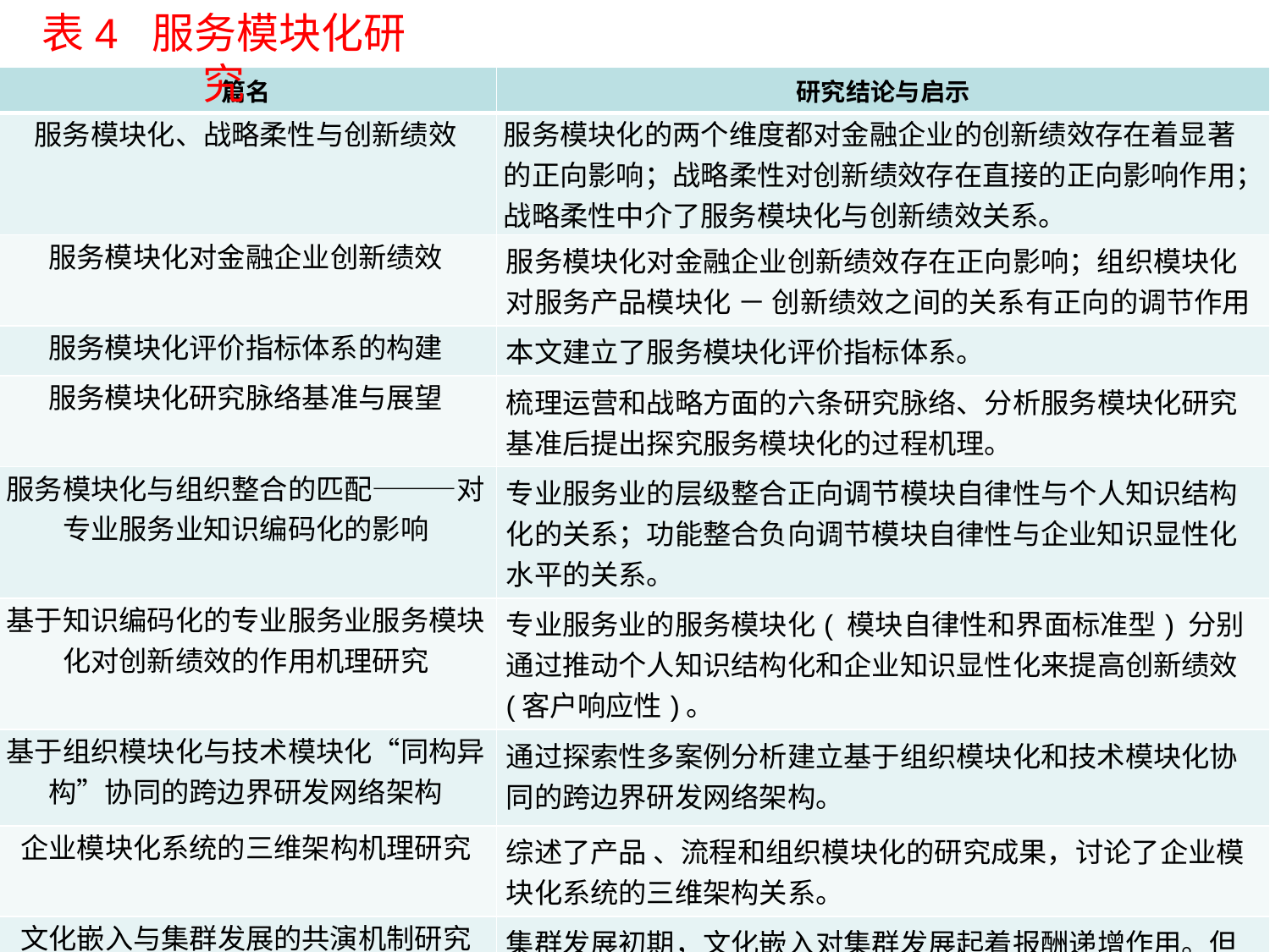

表4  服务模块化研究
| 篇名 | 研究结论与启示 |
| --- | --- |
| 服务模块化、战略柔性与创新绩效 | 服务模块化的两个维度都对金融企业的创新绩效存在着显著的正向影响；战略柔性对创新绩效存在直接的正向影响作用；战略柔性中介了服务模块化与创新绩效关系。 |
| 服务模块化对金融企业创新绩效 | 服务模块化对金融企业创新绩效存在正向影响；组织模块化对服务产品模块化 － 创新绩效之间的关系有正向的调节作用 |
| 服务模块化评价指标体系的构建 | 本文建立了服务模块化评价指标体系。 |
| 服务模块化研究脉络基准与展望 | 梳理运营和战略方面的六条研究脉络、分析服务模块化研究基准后提出探究服务模块化的过程机理。 |
| 服务模块化与组织整合的匹配———对专业服务业知识编码化的影响 | 专业服务业的层级整合正向调节模块自律性与个人知识结构化的关系；功能整合负向调节模块自律性与企业知识显性化水平的关系。 |
| 基于知识编码化的专业服务业服务模块化对创新绩效的作用机理研究 | 专业服务业的服务模块化( 模块自律性和界面标准型) 分别通过推动个人知识结构化和企业知识显性化来提高创新绩效(客户响应性)。 |
| 基于组织模块化与技术模块化“同构异构”协同的跨边界研发网络架构 | 通过探索性多案例分析建立基于组织模块化和技术模块化协同的跨边界研发网络架构。 |
| 企业模块化系统的三维架构机理研究 | 综述了产品 、流程和组织模块化的研究成果，讨论了企业模块化系统的三维架构关系。 |
| 文化嵌入与集群发展的共演机制研究 | 集群发展初期，文化嵌入对集群发展起着报酬递增作用。但文化自身特征使文化嵌入的发展具有路径依赖，随着集群发展，导致集群衰退 |